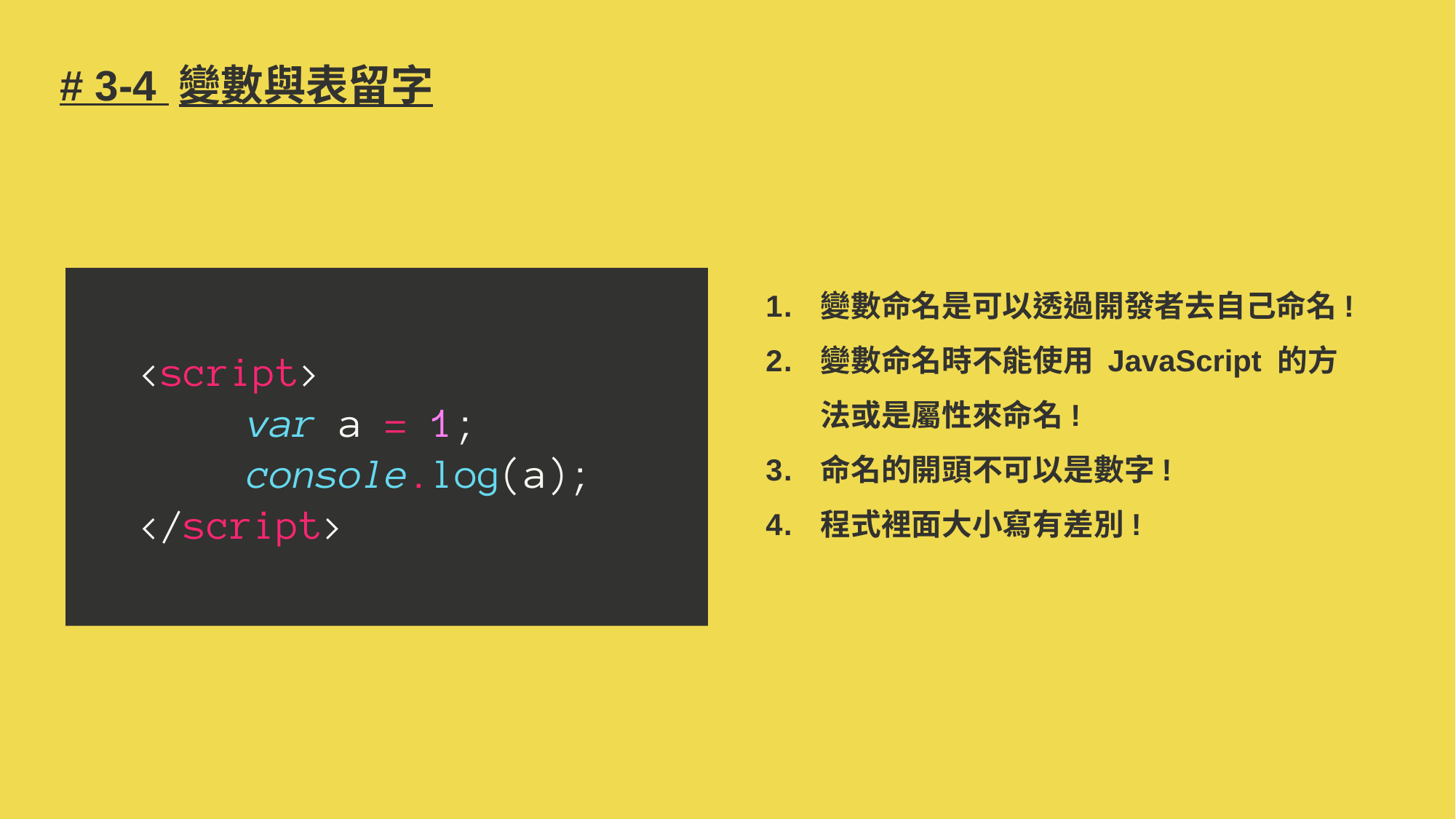

# # 3-4 變數與表留字

變數命名是可以透過開發者去自己命名!
變數命名時不能使用 JavaScript 的方法或是屬性來命名!
命名的開頭不可以是數字!
程式裡面大小寫有差別!

<script>
	var a = 1;
	console.log(a);
</script>